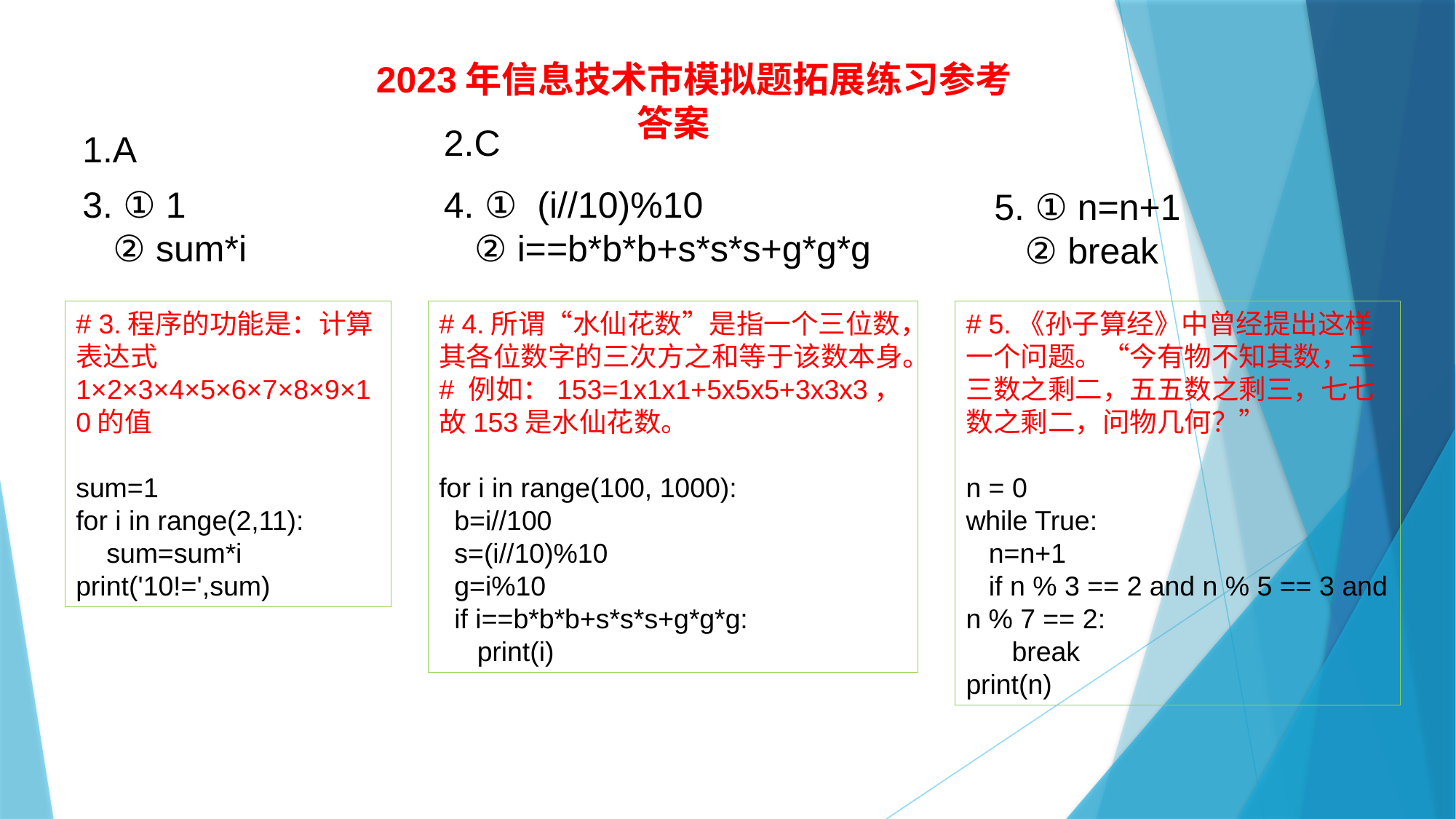

2023年信息技术市模拟题拓展练习参考答案
2.C
1.A
3. ① 1
   ② sum*i
4. ①  (i//10)%10
   ② i==b*b*b+s*s*s+g*g*g
5. ① n=n+1
   ② break
# 3.程序的功能是：计算表达式1×2×3×4×5×6×7×8×9×10的值

sum=1
for i in range(2,11):
    sum=sum*i
print('10!=',sum)
# 4.所谓“水仙花数”是指一个三位数，其各位数字的三次方之和等于该数本身。
# 例如：153=1x1x1+5x5x5+3x3x3，故153是水仙花数。

for i in range(100, 1000):
  b=i//100
  s=(i//10)%10
  g=i%10
  if i==b*b*b+s*s*s+g*g*g:
     print(i)
# 5.《孙子算经》中曾经提出这样一个问题。“今有物不知其数，三三数之剩二，五五数之剩三，七七数之剩二，问物几何？”

n = 0
while True:
   n=n+1
   if n % 3 == 2 and n % 5 == 3 and n % 7 == 2:
      break
print(n)